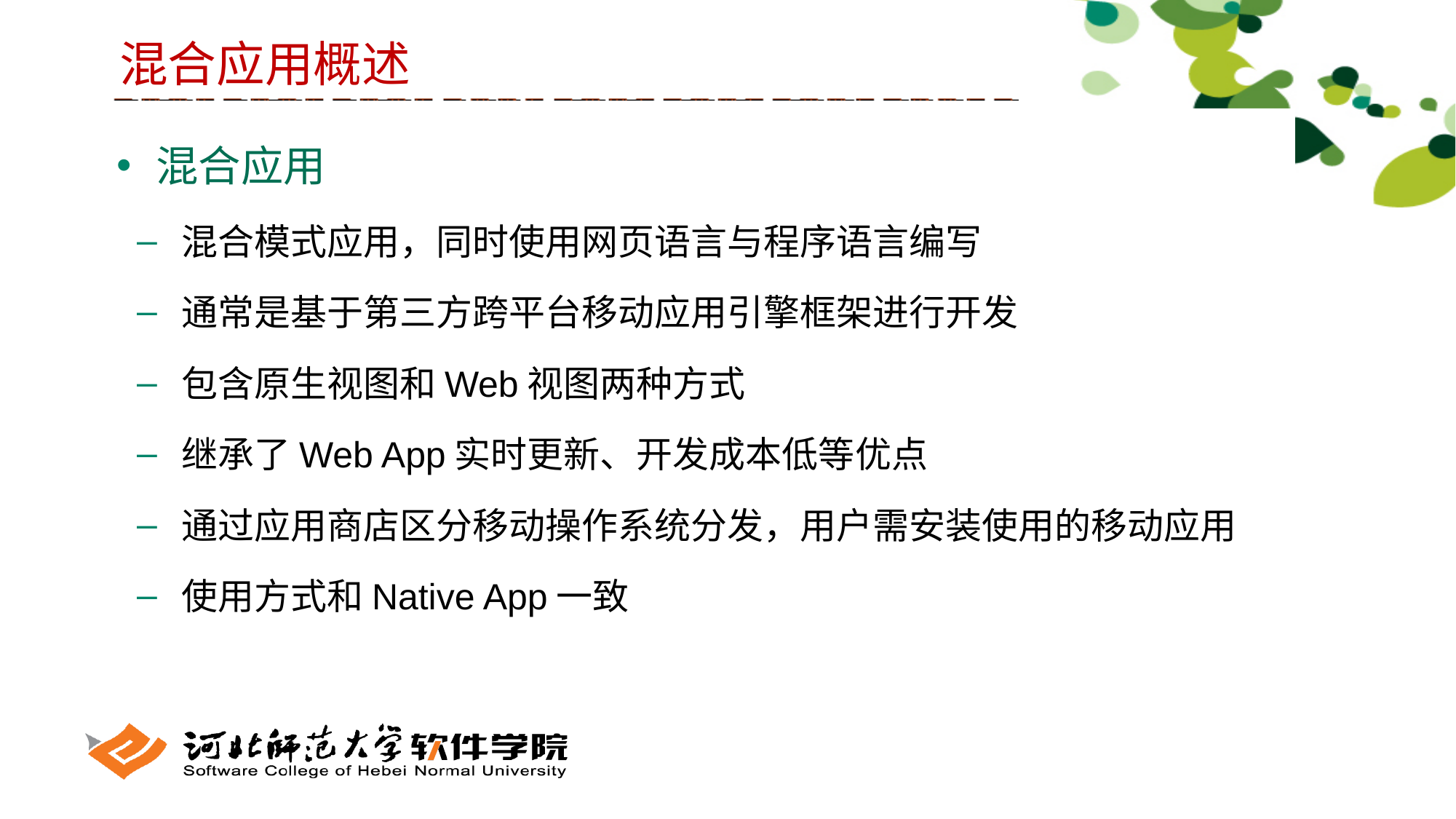

混合应用概述
 混合应用
 混合模式应用，同时使用网页语言与程序语言编写
 通常是基于第三方跨平台移动应用引擎框架进行开发
 包含原生视图和Web视图两种方式
 继承了Web App实时更新、开发成本低等优点
 通过应用商店区分移动操作系统分发，用户需安装使用的移动应用
 使用方式和Native App一致